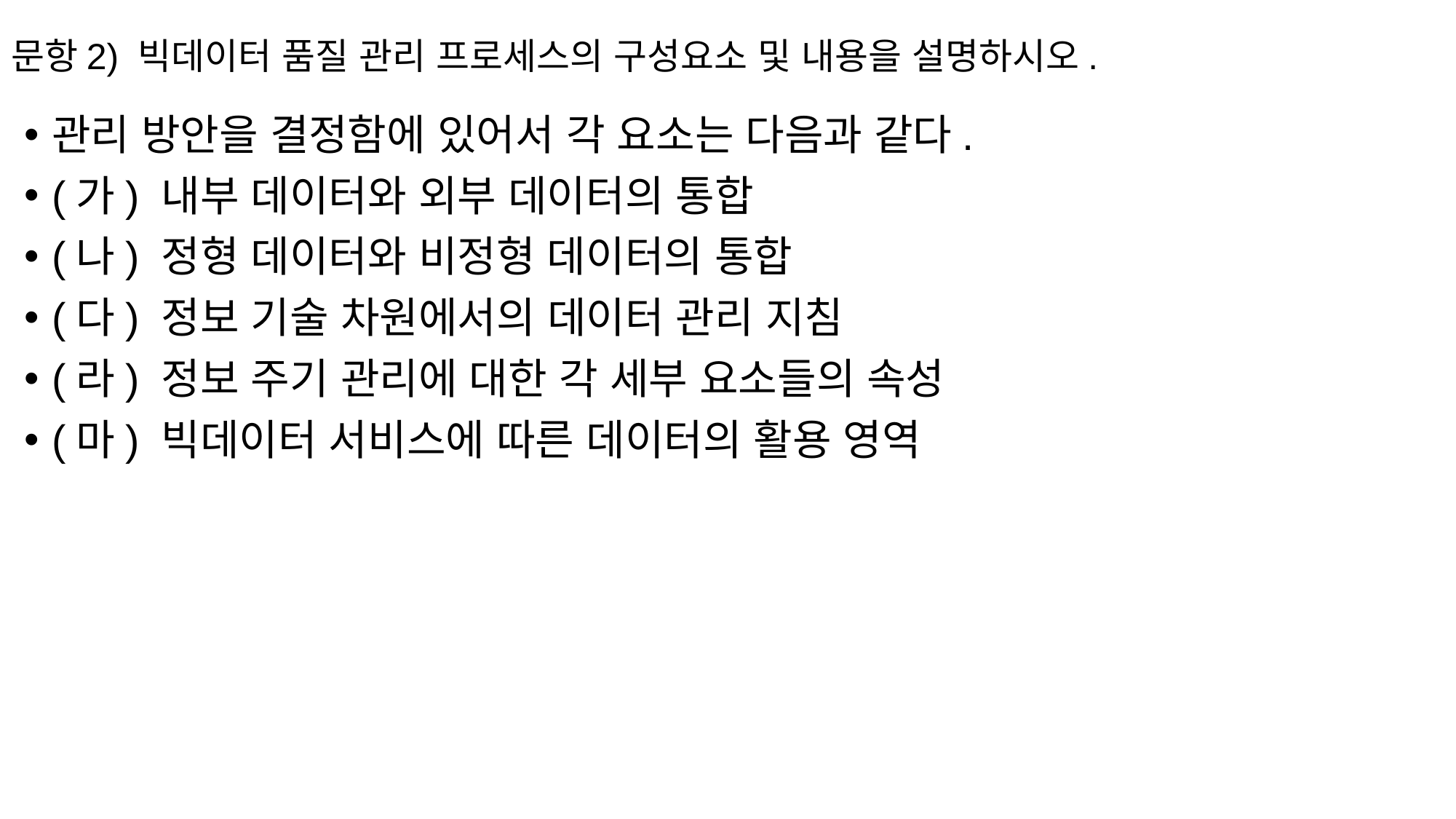

# 문항2) 빅데이터 품질 관리 프로세스의 구성요소 및 내용을 설명하시오.
관리 방안을 결정함에 있어서 각 요소는 다음과 같다.
(가) 내부 데이터와 외부 데이터의 통합
(나) 정형 데이터와 비정형 데이터의 통합
(다) 정보 기술 차원에서의 데이터 관리 지침
(라) 정보 주기 관리에 대한 각 세부 요소들의 속성
(마) 빅데이터 서비스에 따른 데이터의 활용 영역